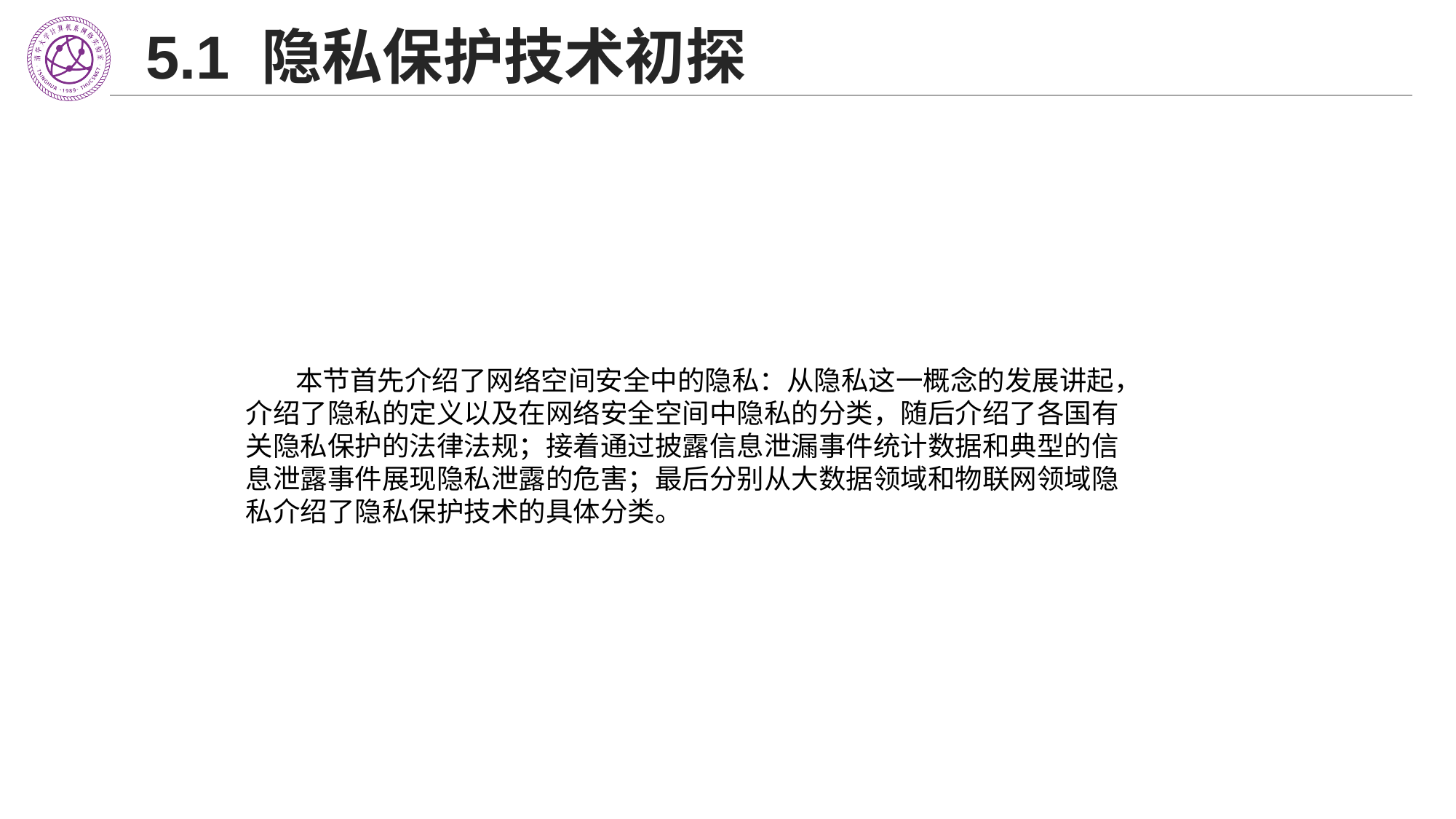

# 5.1 隐私保护技术初探
       本节首先介绍了网络空间安全中的隐私：从隐私这一概念的发展讲起，介绍了隐私的定义以及在网络安全空间中隐私的分类，随后介绍了各国有关隐私保护的法律法规；接着通过披露信息泄漏事件统计数据和典型的信息泄露事件展现隐私泄露的危害；最后分别从大数据领域和物联网领域隐私介绍了隐私保护技术的具体分类。